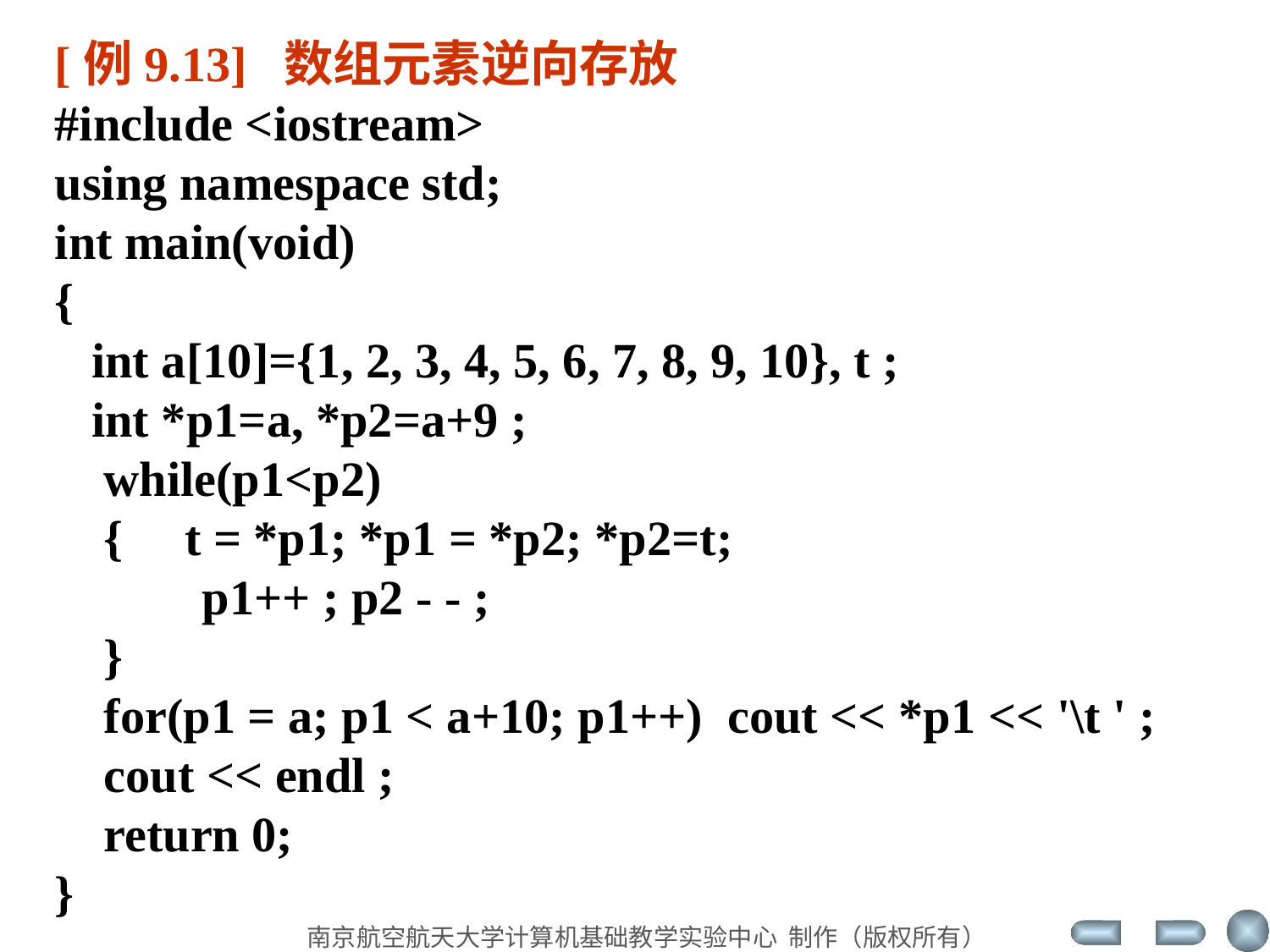

[例9.13]  数组元素逆向存放
#include <iostream>
using namespace std;
int main(void)
{
   int a[10]={1, 2, 3, 4, 5, 6, 7, 8, 9, 10}, t ;
   int *p1=a, *p2=a+9 ;
    while(p1<p2)
    {     t = *p1; *p1 = *p2; *p2=t;
            p1++ ; p2 - - ;
    }
    for(p1 = a; p1 < a+10; p1++)  cout << *p1 << '\t ' ;
    cout << endl ;
    return 0;
}